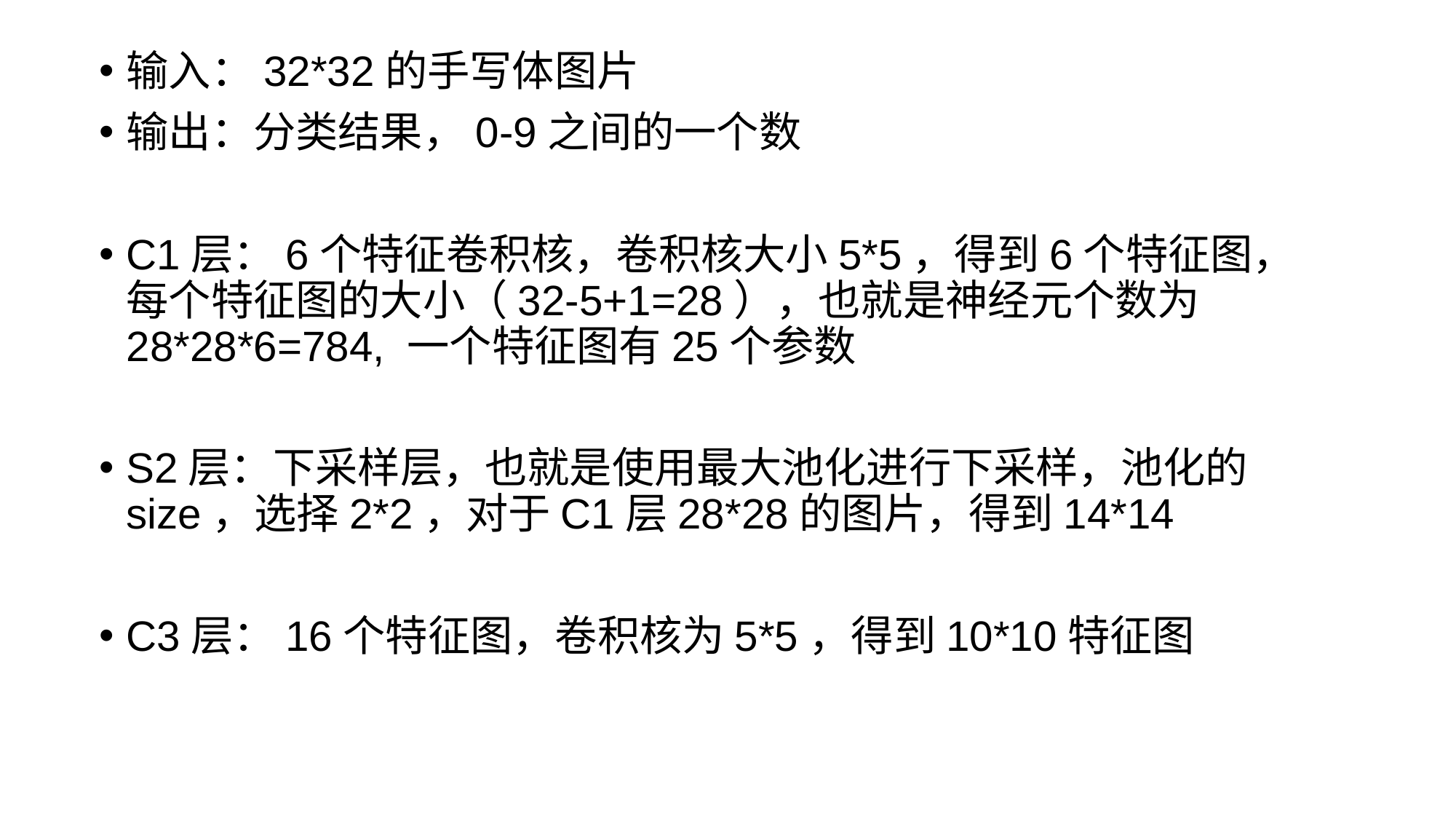

输入：32*32的手写体图片
输出：分类结果，0-9之间的一个数

C1层：6个特征卷积核，卷积核大小5*5，得到6个特征图，每个特征图的大小（32-5+1=28），也就是神经元个数为28*28*6=784, 一个特征图有25个参数

S2层：下采样层，也就是使用最大池化进行下采样，池化的size，选择2*2，对于C1层28*28的图片，得到14*14

C3层：16个特征图，卷积核为5*5，得到10*10特征图